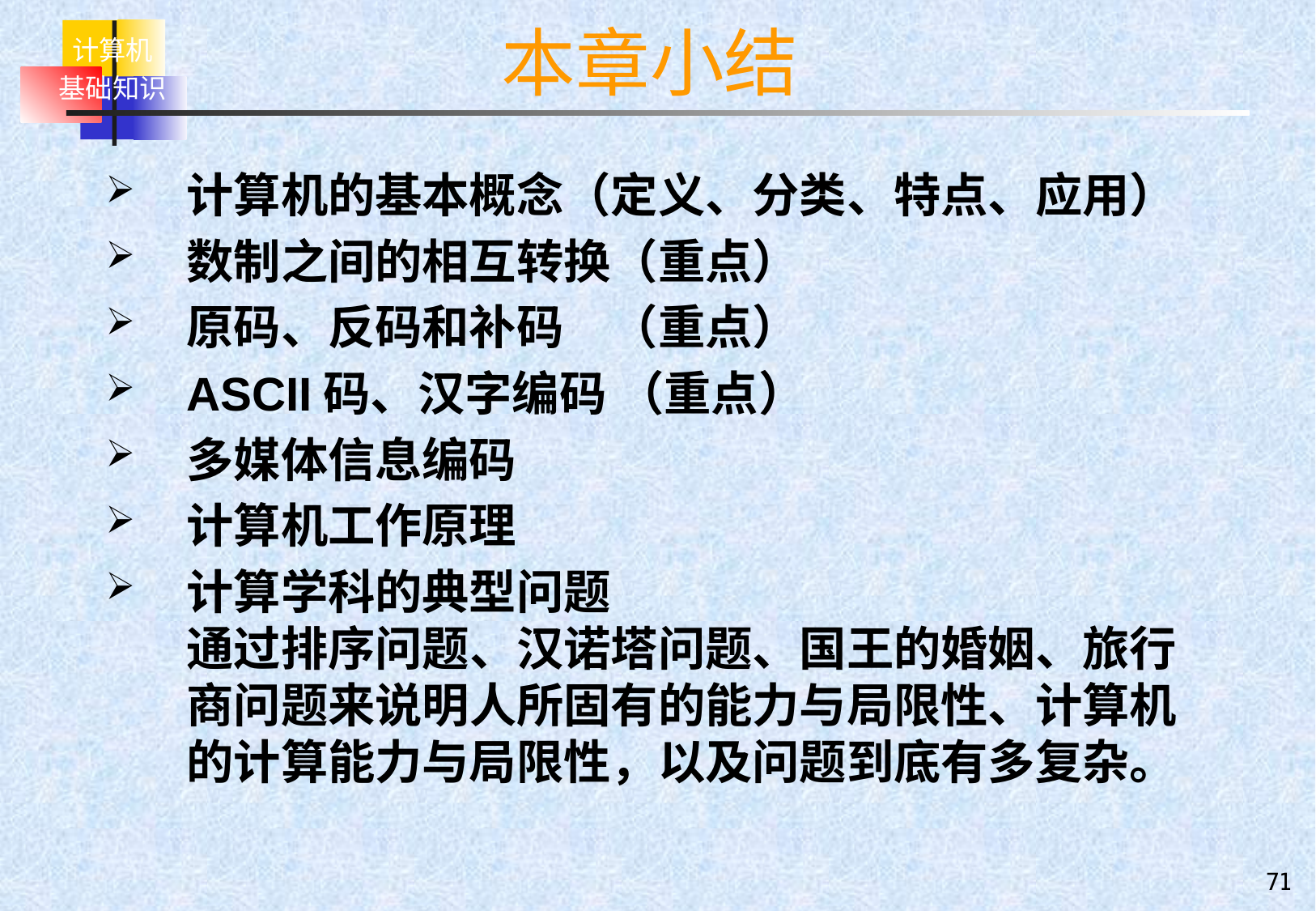

# 本章小结
计算机的基本概念（定义、分类、特点、应用）
数制之间的相互转换（重点）
原码、反码和补码　（重点）
ASCII码、汉字编码 （重点）
多媒体信息编码
计算机工作原理
计算学科的典型问题
通过排序问题、汉诺塔问题、国王的婚姻、旅行商问题来说明人所固有的能力与局限性、计算机的计算能力与局限性，以及问题到底有多复杂。
71